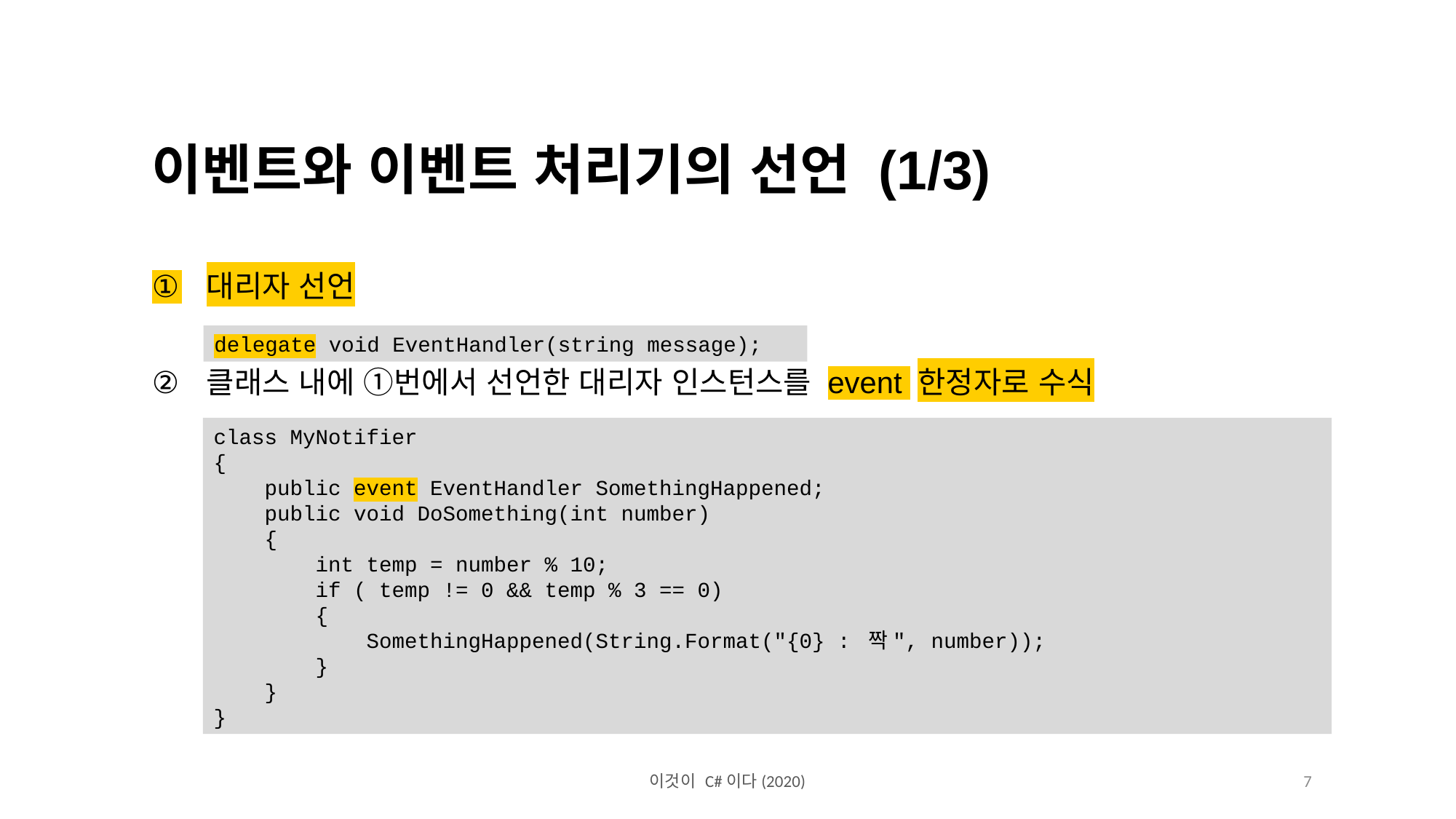

이벤트와 이벤트 처리기의 선언 (1/3)

대리자 선언

클래스 내에 ①번에서 선언한 대리자 인스턴스를 event 한정자로 수식

delegate void EventHandler(string message);
class MyNotifier
{
    public event EventHandler SomethingHappened;
    public void DoSomething(int number)
    {
        int temp = number % 10;
        if ( temp != 0 && temp % 3 == 0)
        {
            SomethingHappened(String.Format("{0} : 짝", number));
        }
    }
}
이것이 C#이다(2020)
7